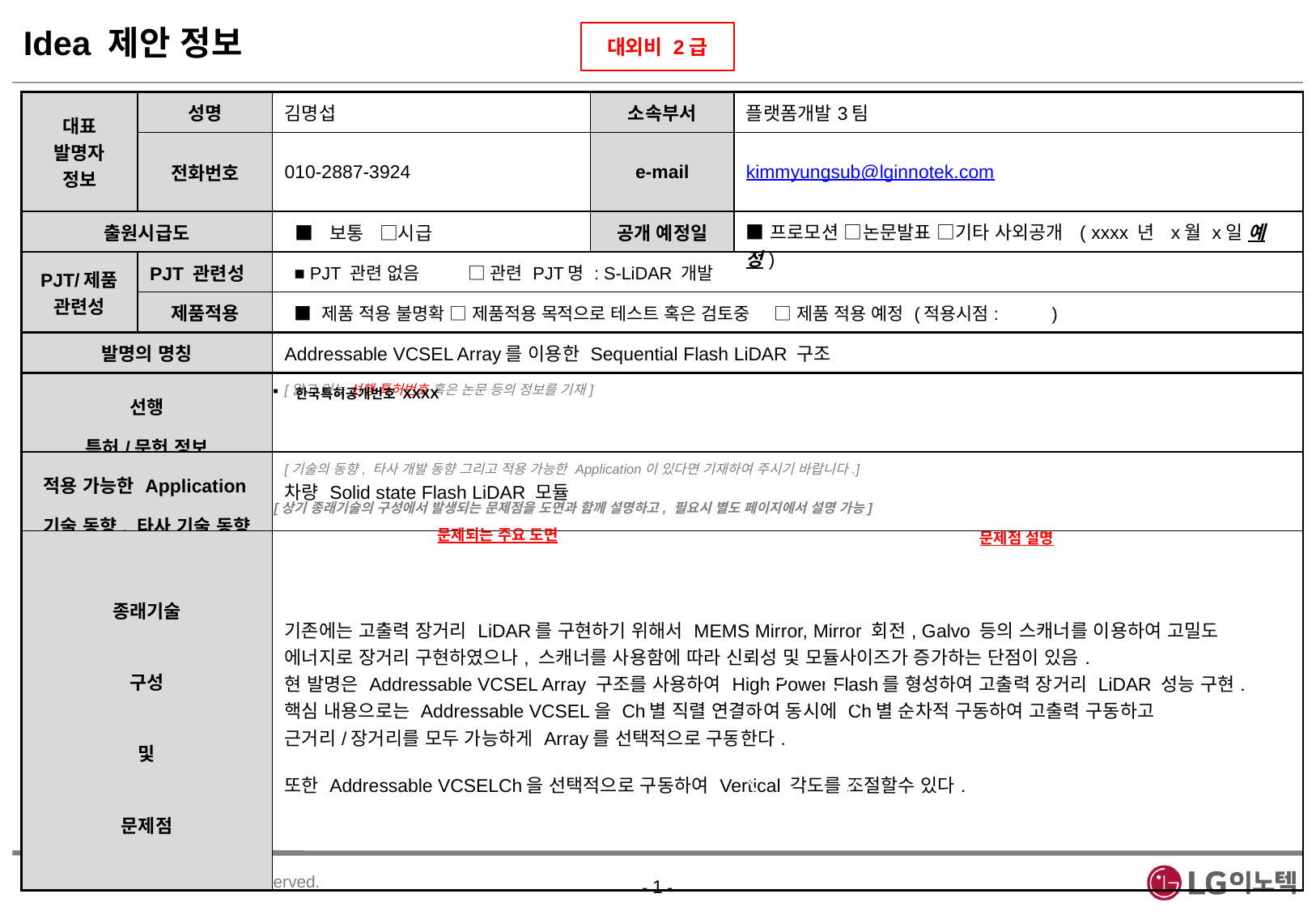

Idea 제안 정보
| 대표 발명자 정보 | 성명 | 김명섭 | 소속부서 | 플랫폼개발3팀 |
| --- | --- | --- | --- | --- |
|  | 전화번호 | 010-2887-3924 | e-mail | kimmyungsub@lginnotek.com |
| 출원시급도 |  | ■ 보통 □시급 | 공개 예정일 | ■프로모션 □논문발표 □기타 사외공개 ( xxxx 년 x월 x일 예정) |
| PJT/제품 관련성 | PJT 관련성 | ■ PJT 관련 없음 □ 관련 PJT명 : S-LiDAR 개발 |  |  |
|  | 제품적용 | ■ 제품 적용 불명확 □ 제품적용 목적으로 테스트 혹은 검토중 □ 제품 적용 예정 (적용시점: ) |  |  |
| 발명의 명칭 |  | Addressable VCSEL Array를 이용한 Sequential Flash LiDAR 구조 |  |  |
| 선행 특허/문헌 정보 |  | [알고 있는 선행 특허번호 혹은 논문 등의 정보를 기재] |  |  |
| 적용 가능한 Application기술 동향, 타사 기술 동향 |  | [기술의 동향, 타사 개발 동향 그리고 적용 가능한 Application이 있다면 기재하여 주시기 바랍니다.] 차량 Solid state Flash LiDAR 모듈 |  |  |
| 종래기술 구성 및 문제점 |  | 기존에는 고출력 장거리 LiDAR를 구현하기 위해서 MEMS Mirror, Mirror 회전, Galvo 등의 스캐너를 이용하여 고밀도 에너지로 장거리 구현하였으나, 스캐너를 사용함에 따라 신뢰성 및 모듈사이즈가 증가하는 단점이 있음. 현 발명은 Addressable VCSEL Array 구조를 사용하여 High Power Flash를 형성하여 고출력 장거리 LiDAR 성능 구현. 핵심 내용으로는 Addressable VCSEL을 Ch별 직렬 연결하여 동시에 Ch별 순차적 구동하여 고출력 구동하고 근거리/장거리를 모두 가능하게 Array를 선택적으로 구동한다. 또한 Addressable VCSELCh을 선택적으로 구동하여 Vertical 각도를 조절할수 있다. |  |  |
한국특허공개번호 XXXX
[상기 종래기술의 구성에서 발생되는 문제점을 도면과 함께 설명하고, 필요시 별도 페이지에서 설명 가능]
문제되는 주요 도면
문제점 설명

- 1 -